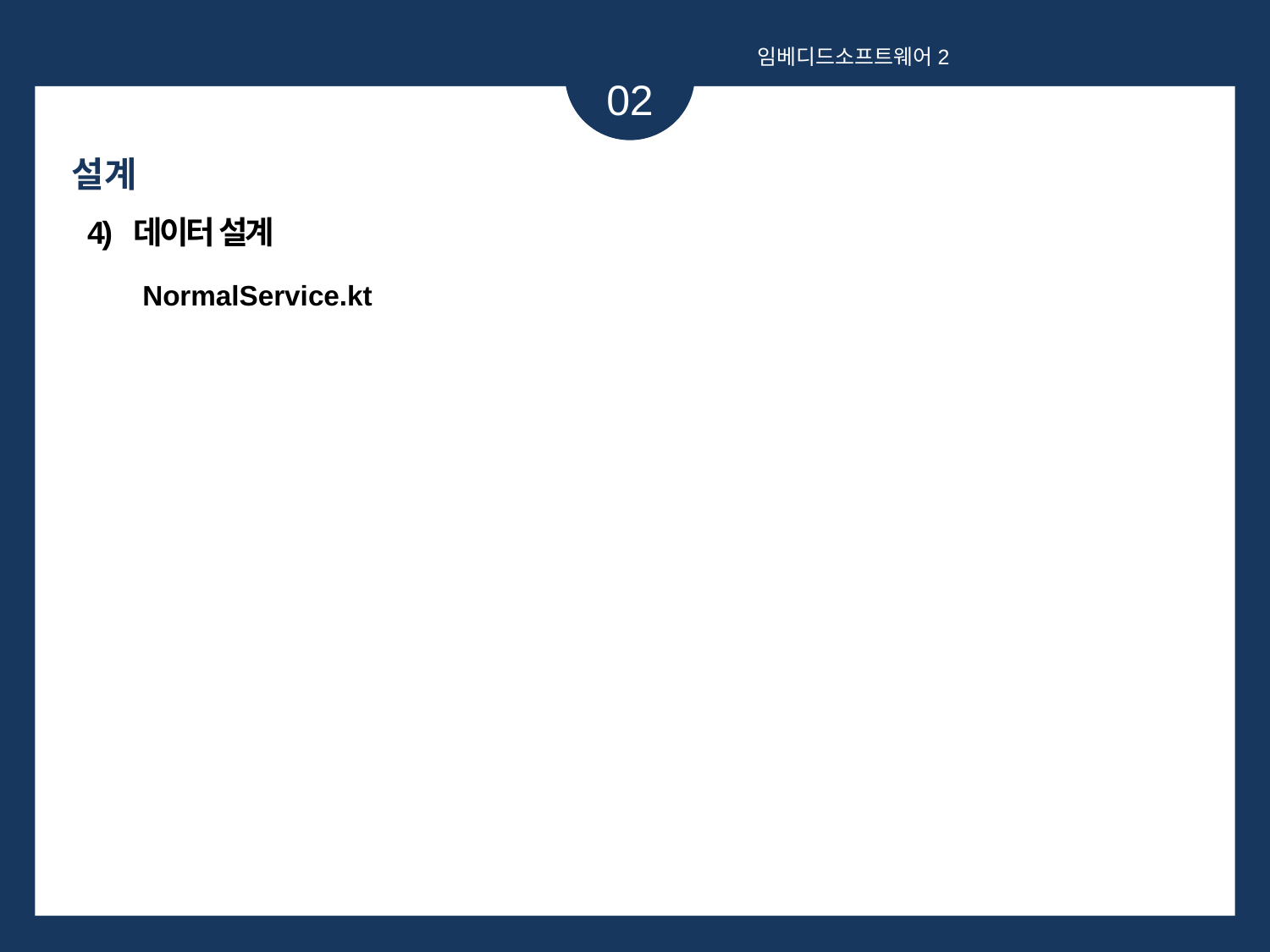

임베디드소프트웨어2
02

설계
4)  데이터 설계
NormalService.kt